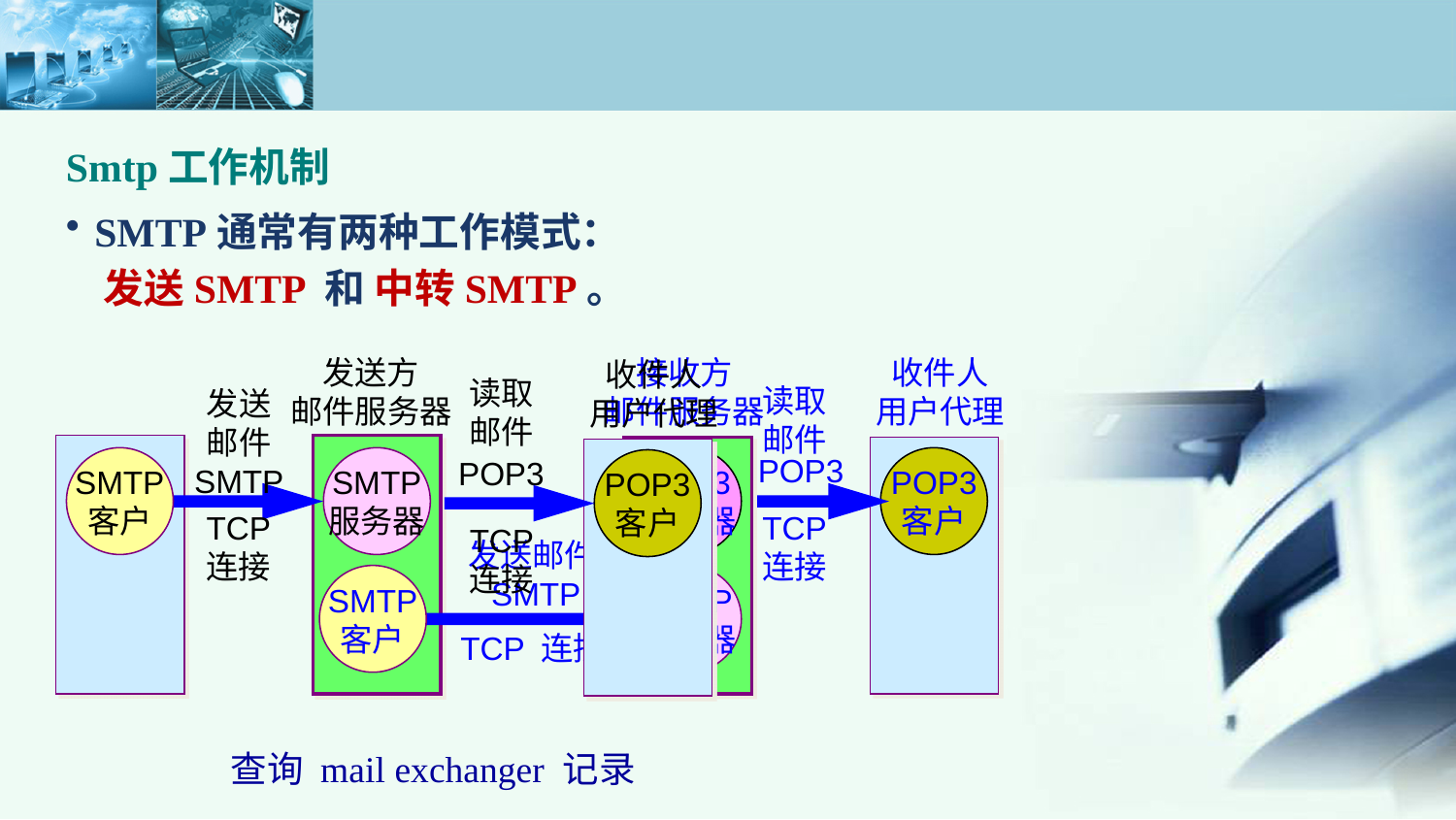

Smtp工作机制
SMTP通常有两种工作模式：
   发送SMTP 和 中转SMTP。
发送方
邮件服务器
发送
邮件
SMTP

SMTP
客户
SMTP
服务器
TCP
连接

接收方
邮件服务器

POP3
服务器
发送邮件
SMTP
SMTP
客户
SMTP
服务器

TCP 连接
收件人
用户代理
读取
邮件

POP3
POP3
客户
TCP
连接

收件人
用户代理
读取
邮件

POP3
POP3
客户

TCP
连接
查询 mail exchanger 记录